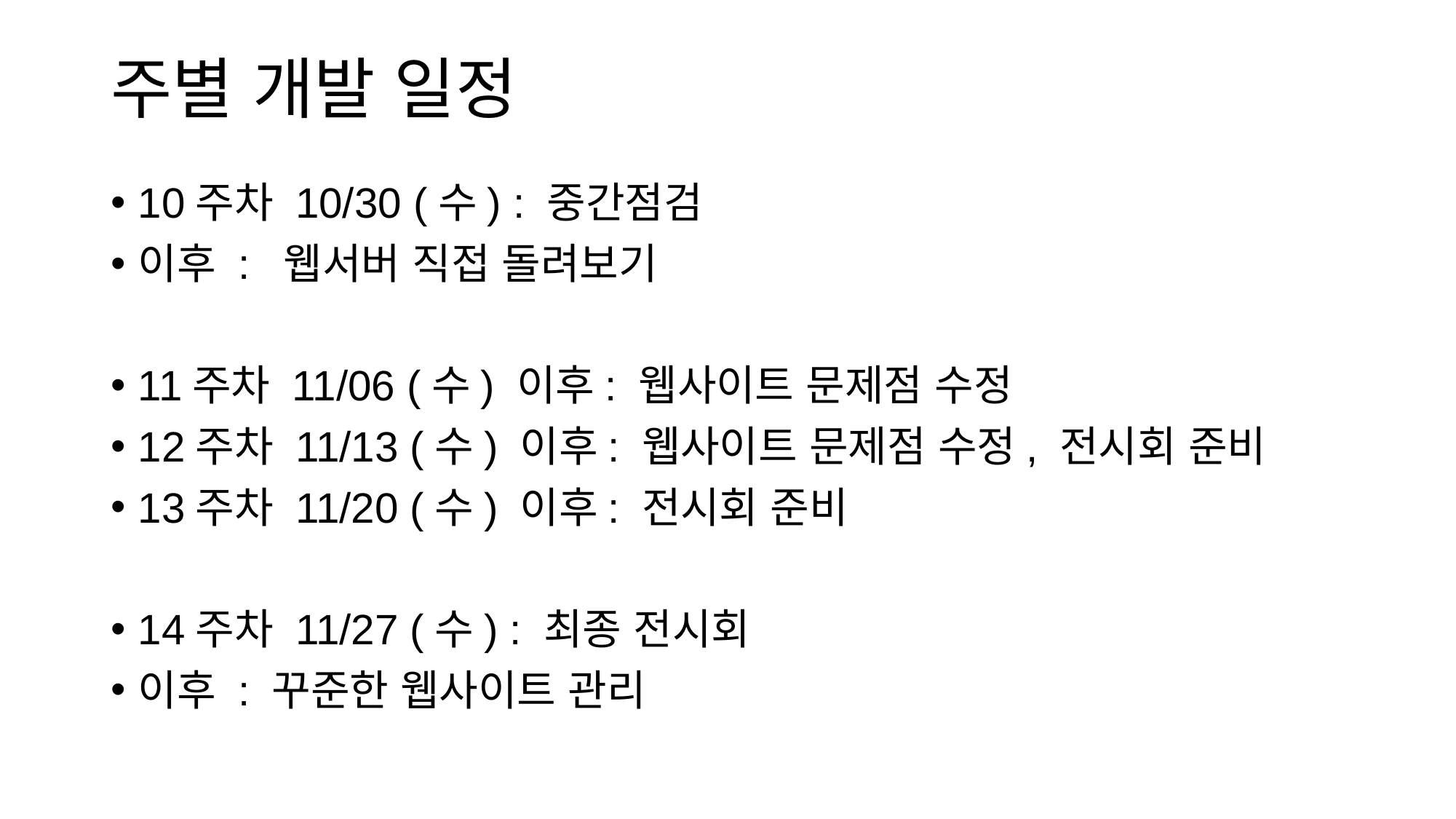

# 주별 개발 일정
10주차 10/30 (수) : 중간점검
이후 :  웹서버 직접 돌려보기

11주차 11/06 (수) 이후: 웹사이트 문제점 수정
12주차 11/13 (수) 이후: 웹사이트 문제점 수정, 전시회 준비
13주차 11/20 (수) 이후: 전시회 준비

14주차 11/27 (수) : 최종 전시회
이후 : 꾸준한 웹사이트 관리